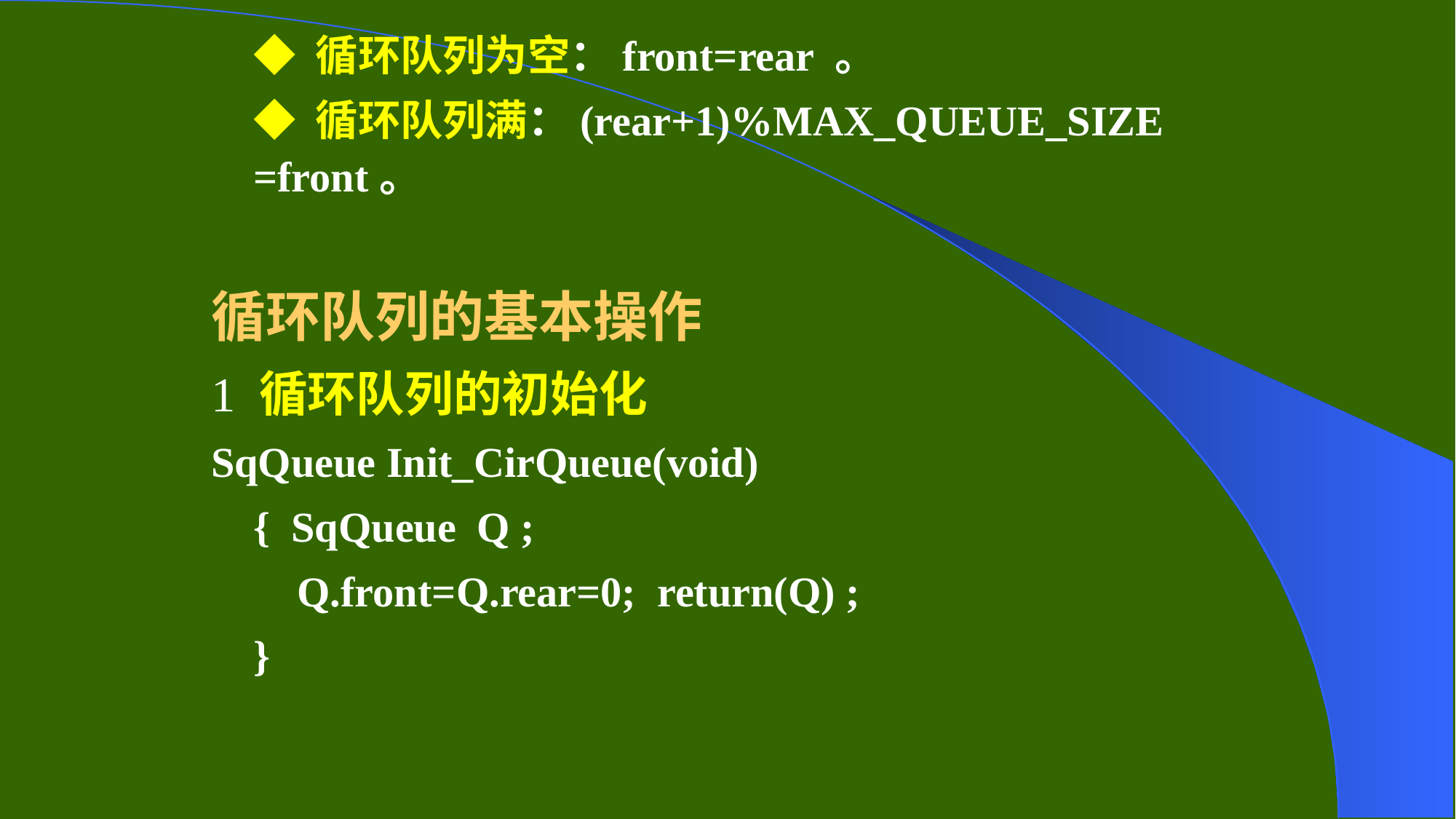

# ◆ 循环队列为空：front=rear 。
◆ 循环队列满：(rear+1)%MAX_QUEUE_SIZE =front。

循环队列的基本操作
1 循环队列的初始化
SqQueue Init_CirQueue(void)
{  SqQueue  Q ;
Q.front=Q.rear=0;  return(Q) ;
}